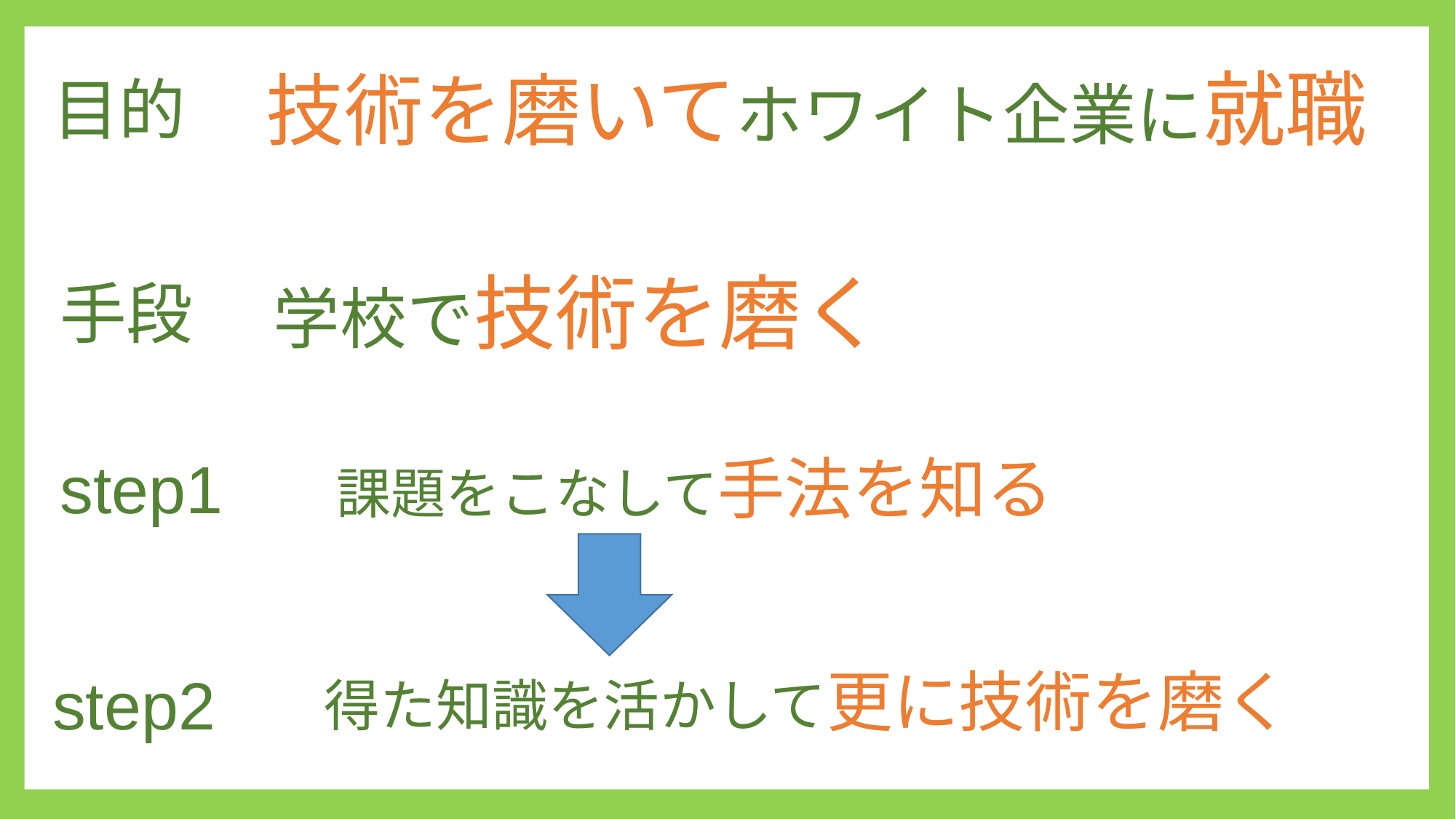

# 目的
技術を磨いてホワイト企業に就職
手段
学校で技術を磨く
step1
課題をこなして手法を知る

得た知識を活かして更に技術を磨く
step2